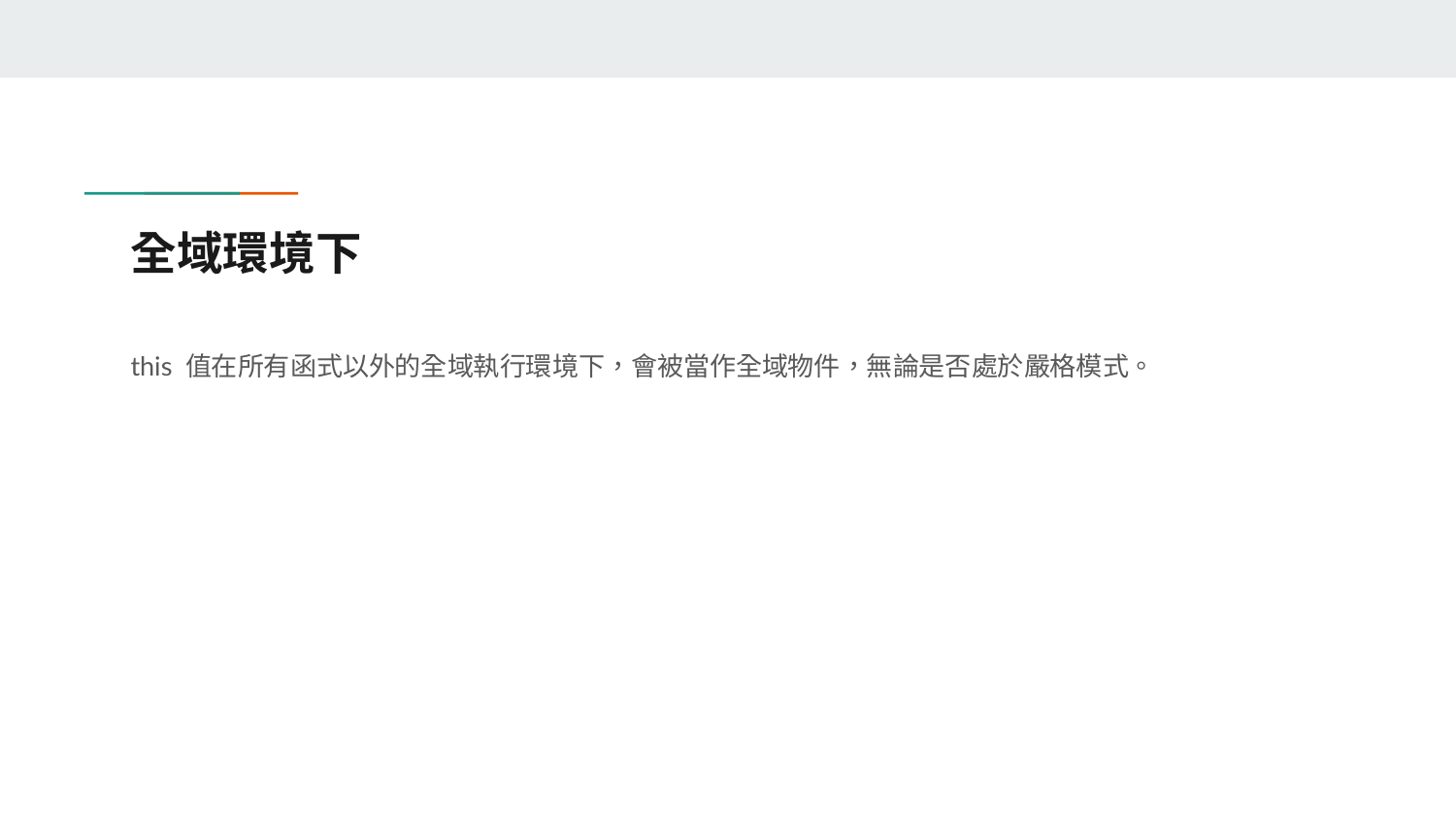

# 全域環境下
this 值在所有函式以外的全域執行環境下，會被當作全域物件，無論是否處於嚴格模式。